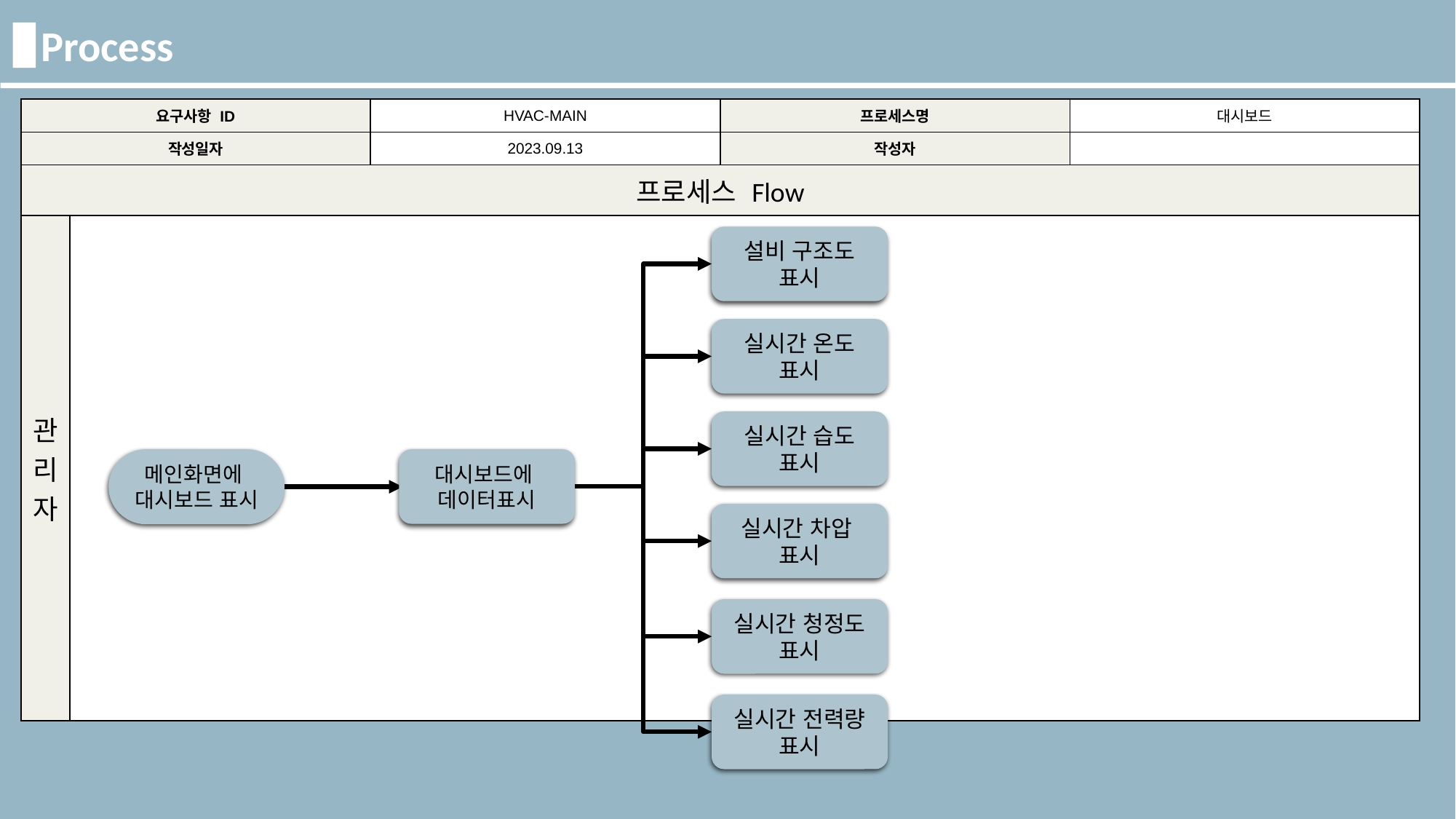

Process

| 요구사항 ID |  | HVAC-MAIN | 프로세스명 | 대시보드 |
| --- | --- | --- | --- | --- |
| 작성일자 |  | 2023.09.13 | 작성자 |  |
| 프로세스 Flow |  |  |  |  |
| 관리자 |  |  |  |  |
설비 구조도
표시
실시간 온도
표시
실시간 습도
표시
메인화면에
대시보드 표시
대시보드에
데이터표시
실시간 차압
표시
실시간 청정도
표시
실시간 전력량
표시